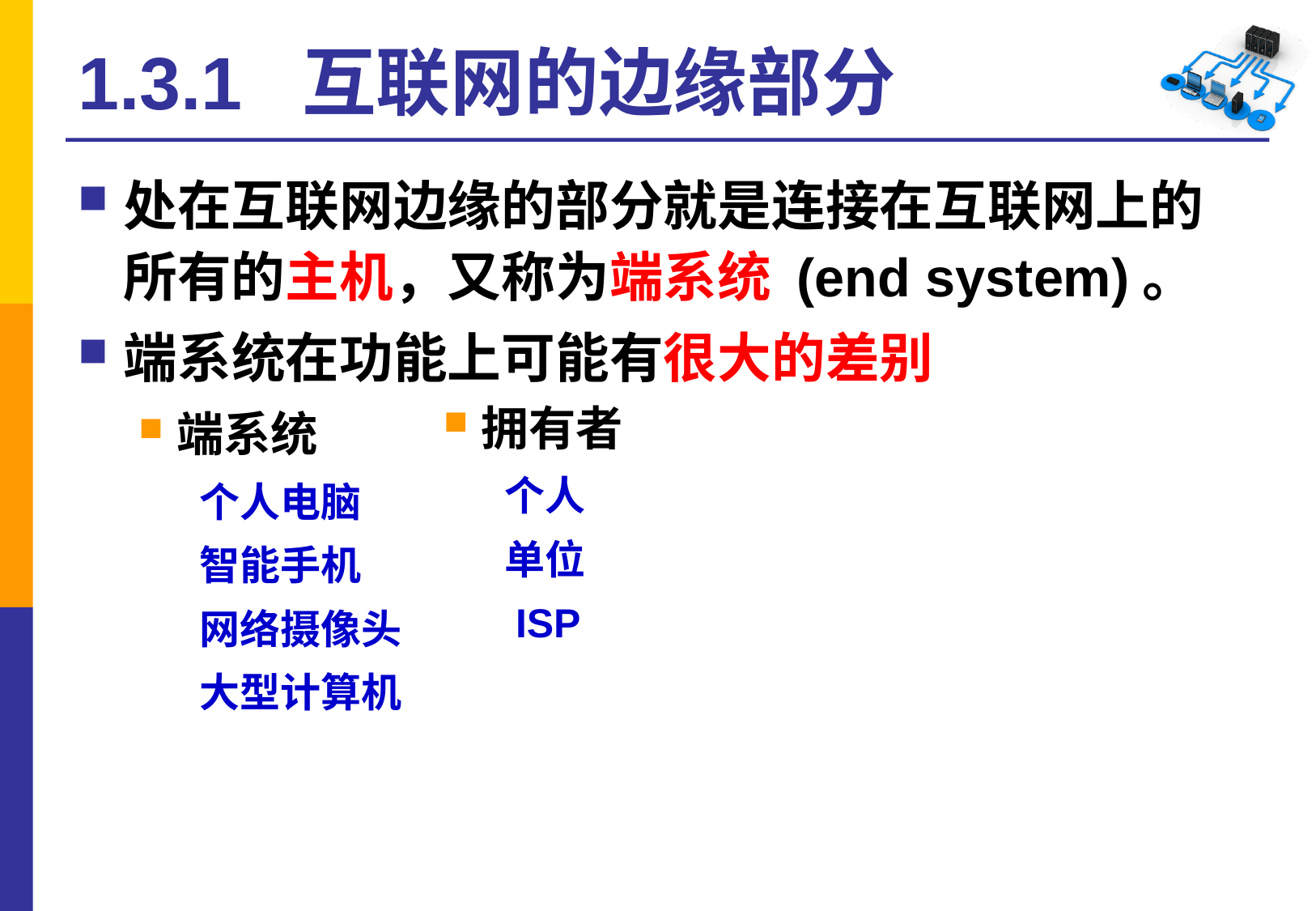

# 1.3.1  互联网的边缘部分
处在互联网边缘的部分就是连接在互联网上的所有的主机，又称为端系统 (end system)。
端系统在功能上可能有很大的差别
端系统
个人电脑
智能手机
网络摄像头
大型计算机

拥有者
个人
单位
 ISP